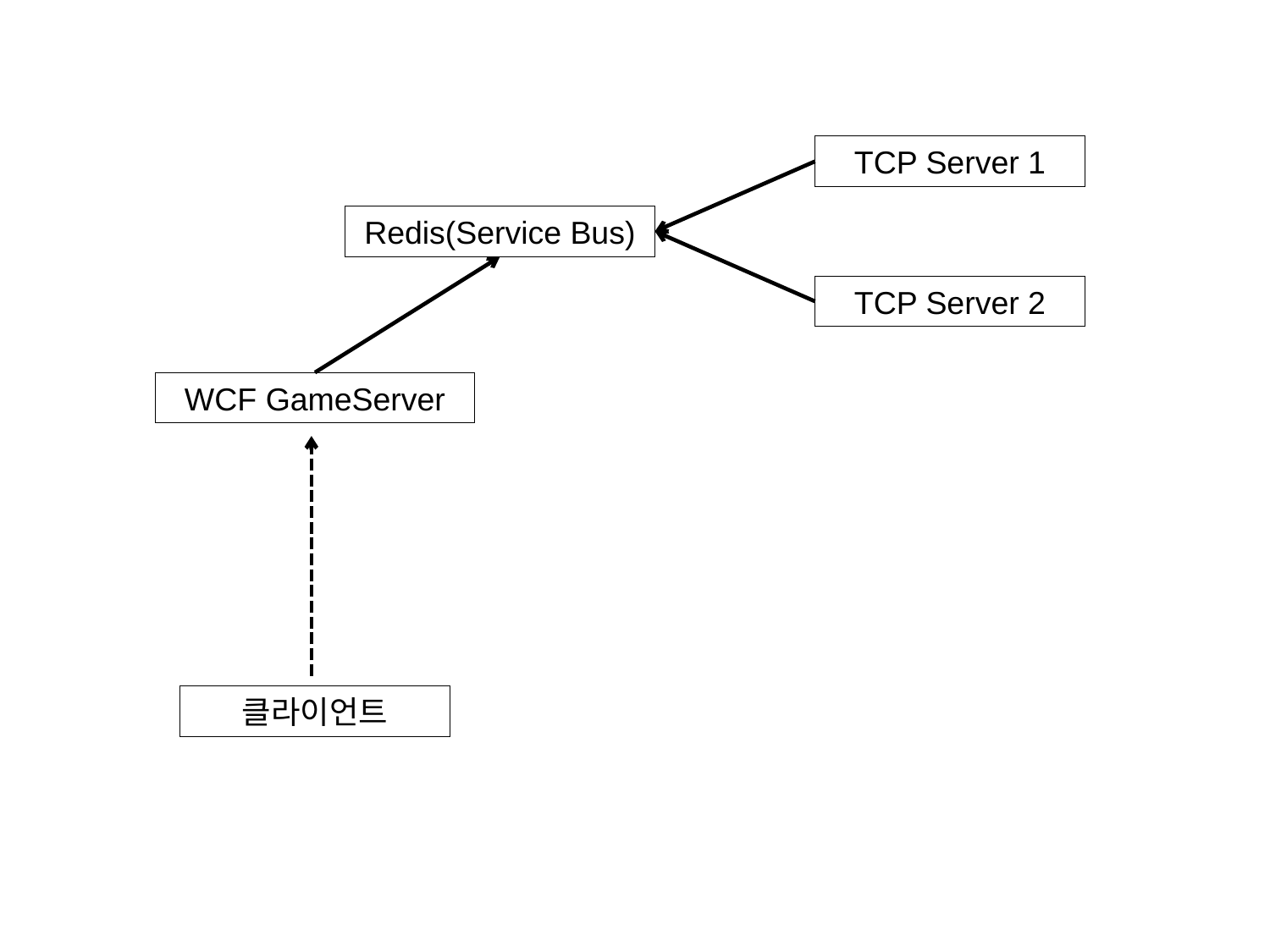

TCP Server 1
Redis(Service Bus)
TCP Server 2
WCF GameServer
클라이언트